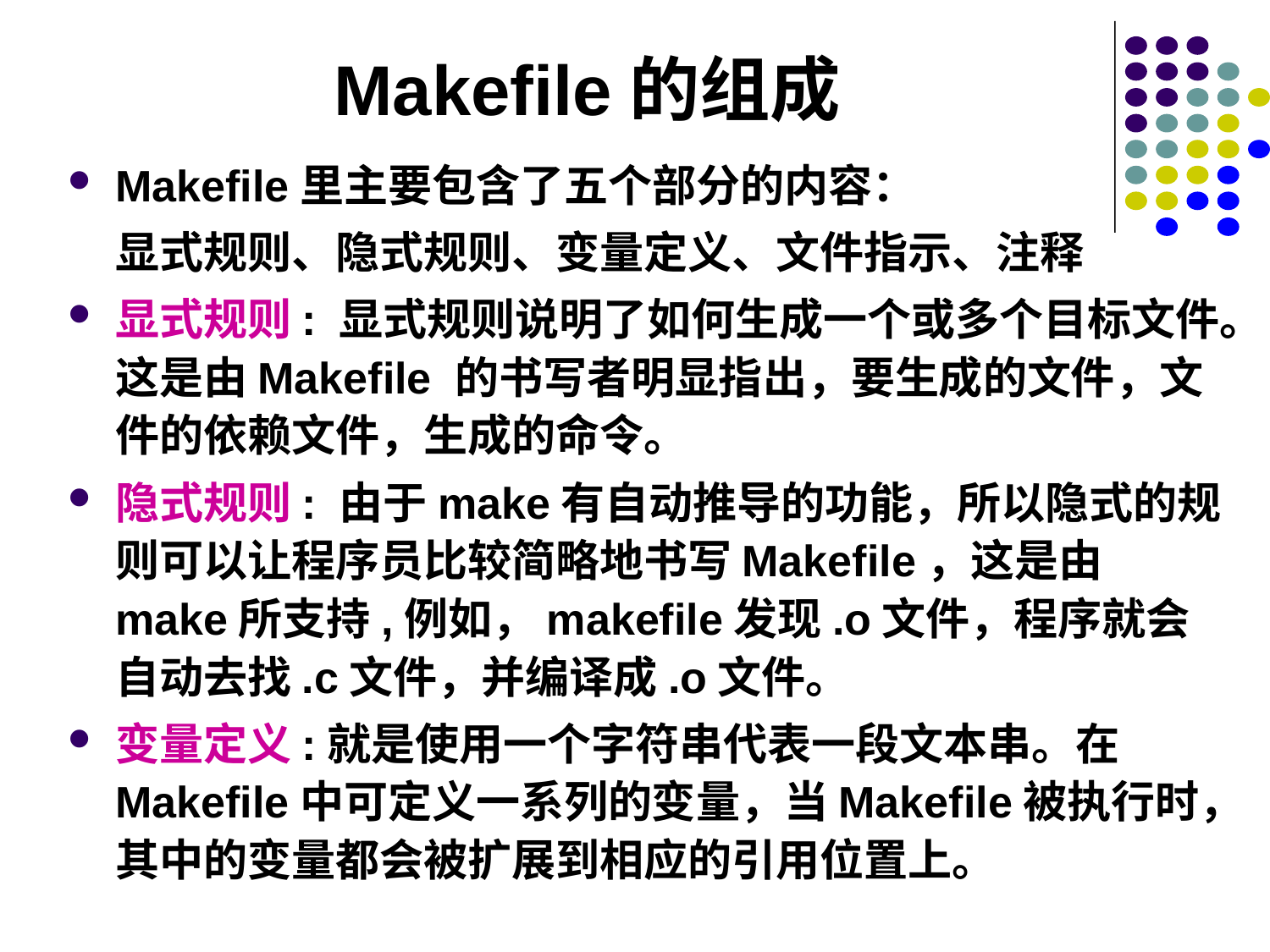

# Makefile的组成
Makefile里主要包含了五个部分的内容：
	显式规则、隐式规则、变量定义、文件指示、注释
显式规则: 显式规则说明了如何生成一个或多个目标文件。这是由Makefile 的书写者明显指出，要生成的文件，文件的依赖文件，生成的命令。
隐式规则: 由于make有自动推导的功能，所以隐式的规则可以让程序员比较简略地书写Makefile，这是由make所支持,例如，makefile发现.o文件，程序就会自动去找.c文件，并编译成.o文件。
变量定义:就是使用一个字符串代表一段文本串。在Makefile中可定义一系列的变量，当Makefile被执行时，其中的变量都会被扩展到相应的引用位置上。